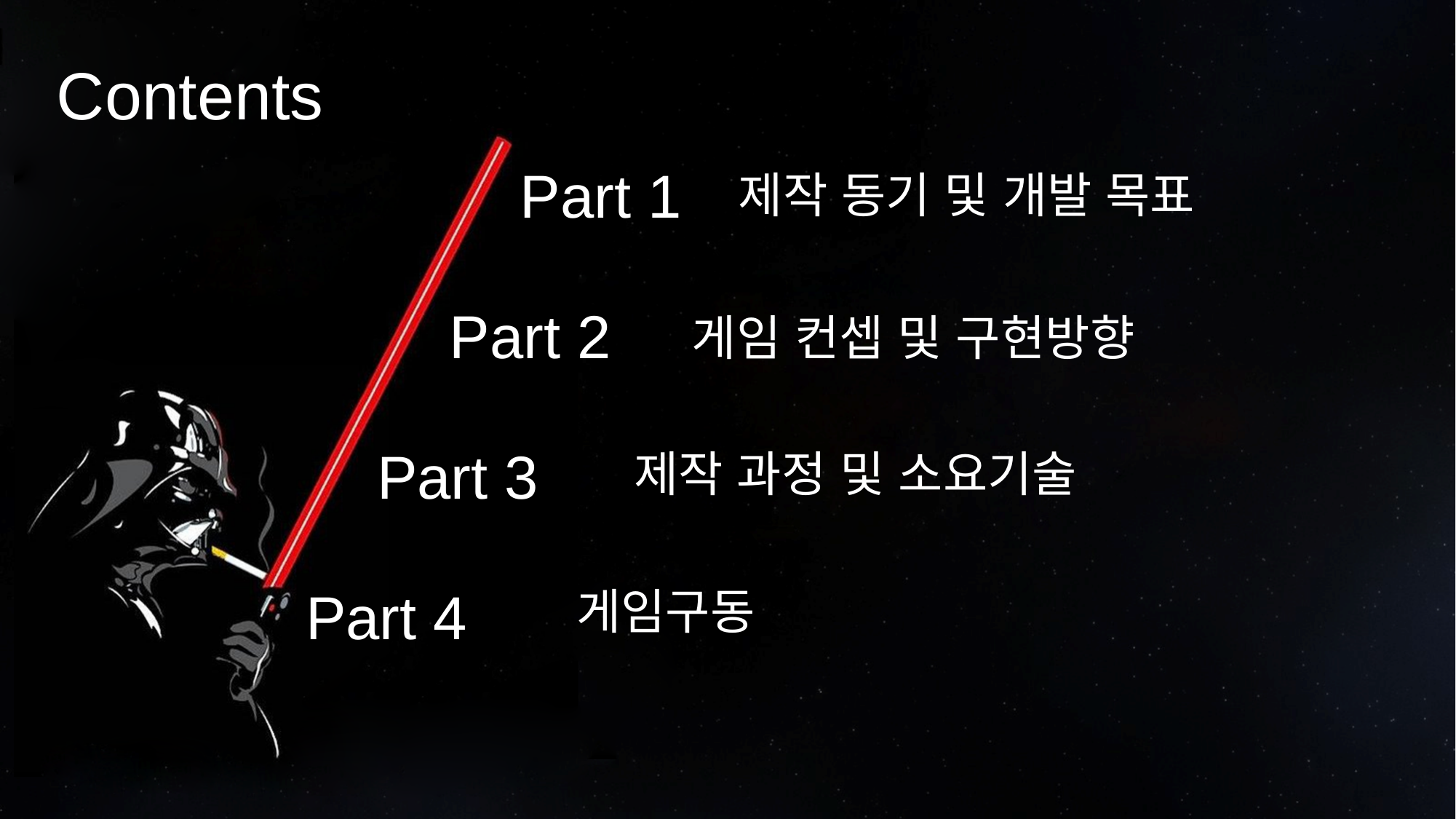

Contents
Part 1
제작 동기 및 개발 목표

Part 2
게임 컨셉 및 구현방향
Part 3
제작 과정 및 소요기술
Part 4
게임구동